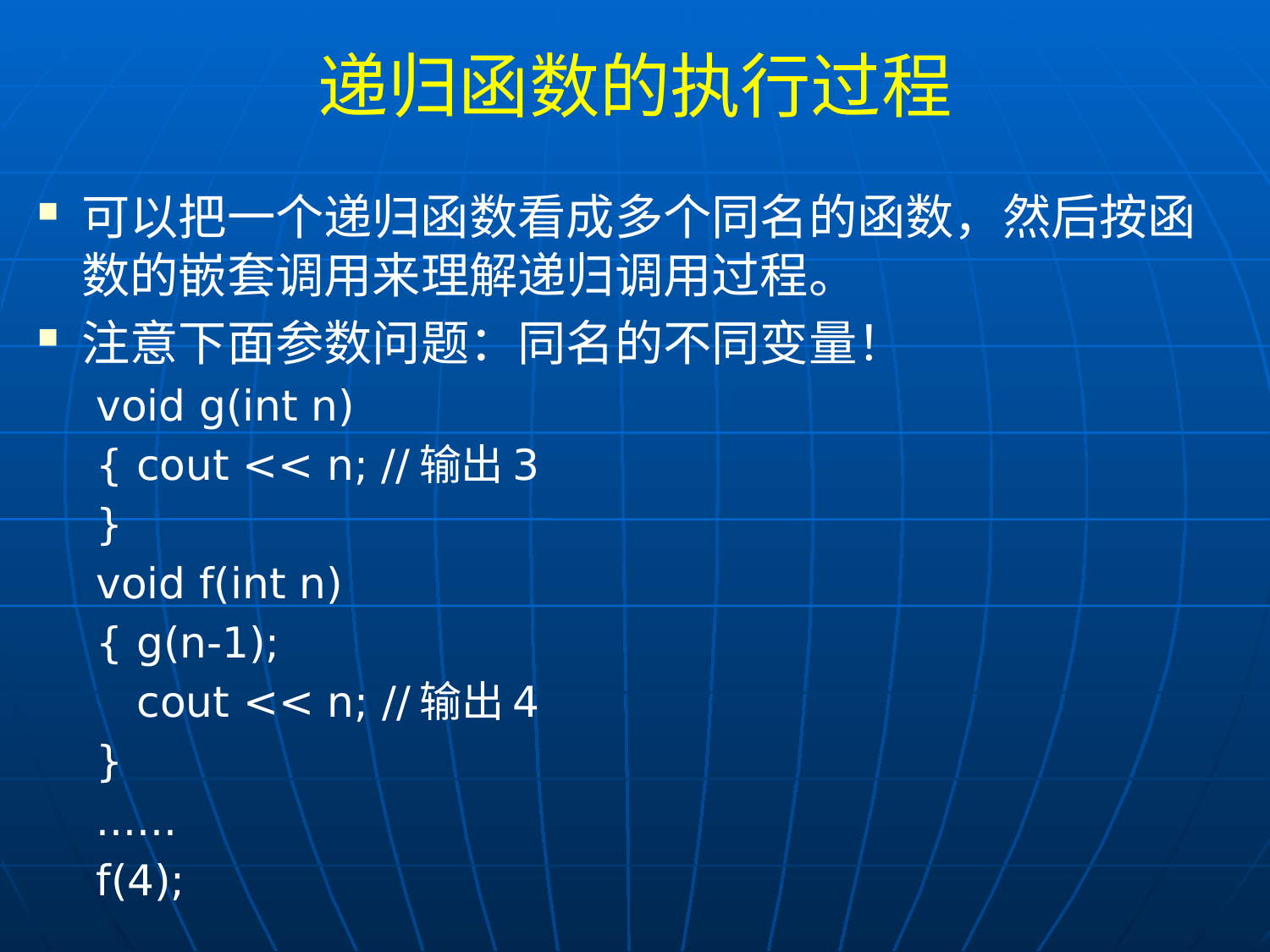

# 递归函数的执行过程
可以把一个递归函数看成多个同名的函数，然后按函数的嵌套调用来理解递归调用过程。
注意下面参数问题：同名的不同变量！
void g(int n)
{ cout << n; //输出3
}
void f(int n)
{ g(n-1);
   cout << n; //输出4
}
......
f(4);